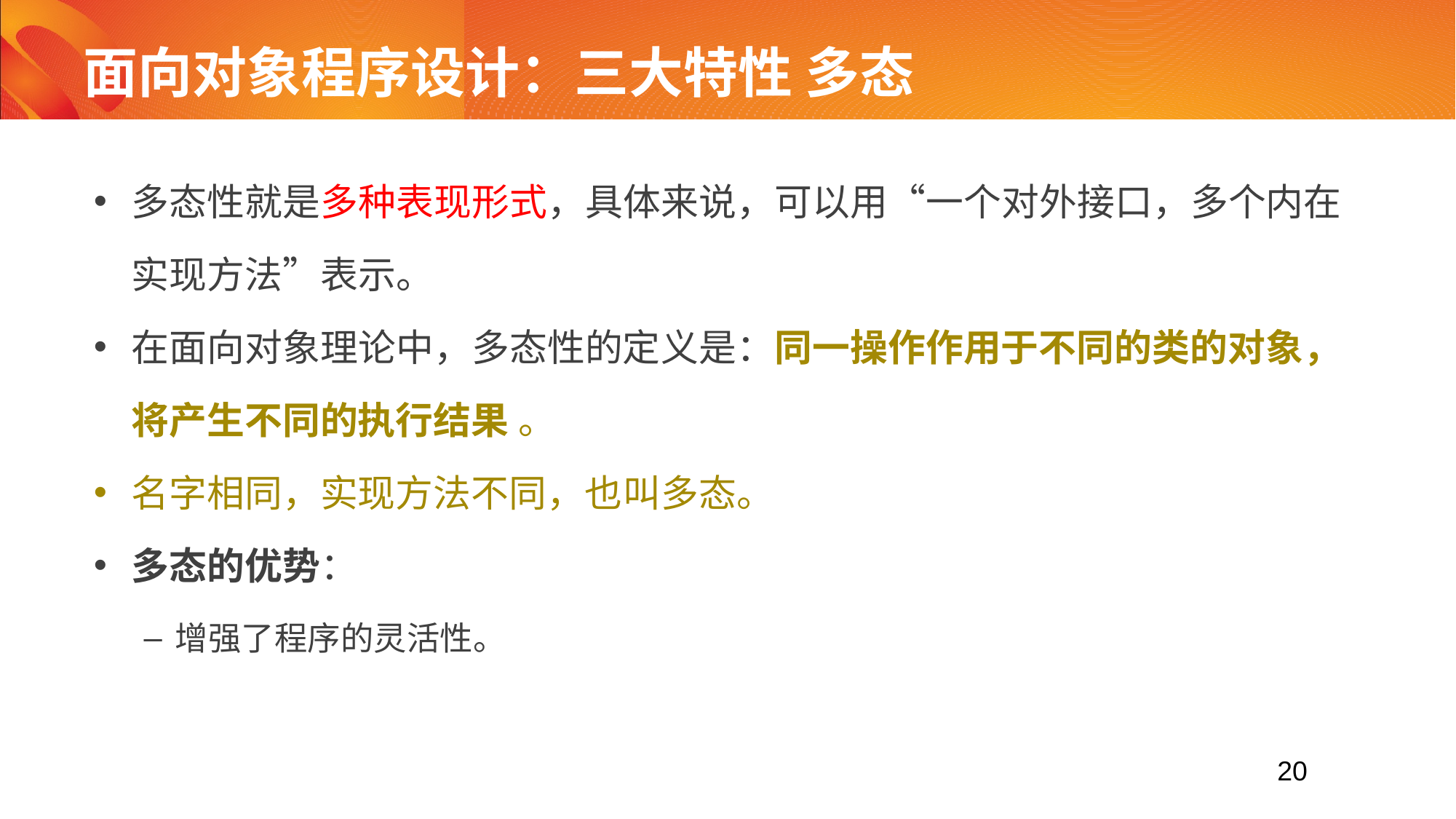

# 面向对象程序设计：三大特性 多态
多态性就是多种表现形式，具体来说，可以用“一个对外接口，多个内在实现方法”表示。
在面向对象理论中，多态性的定义是：同一操作作用于不同的类的对象，将产生不同的执行结果 。
名字相同，实现方法不同，也叫多态。
多态的优势：
增强了程序的灵活性。